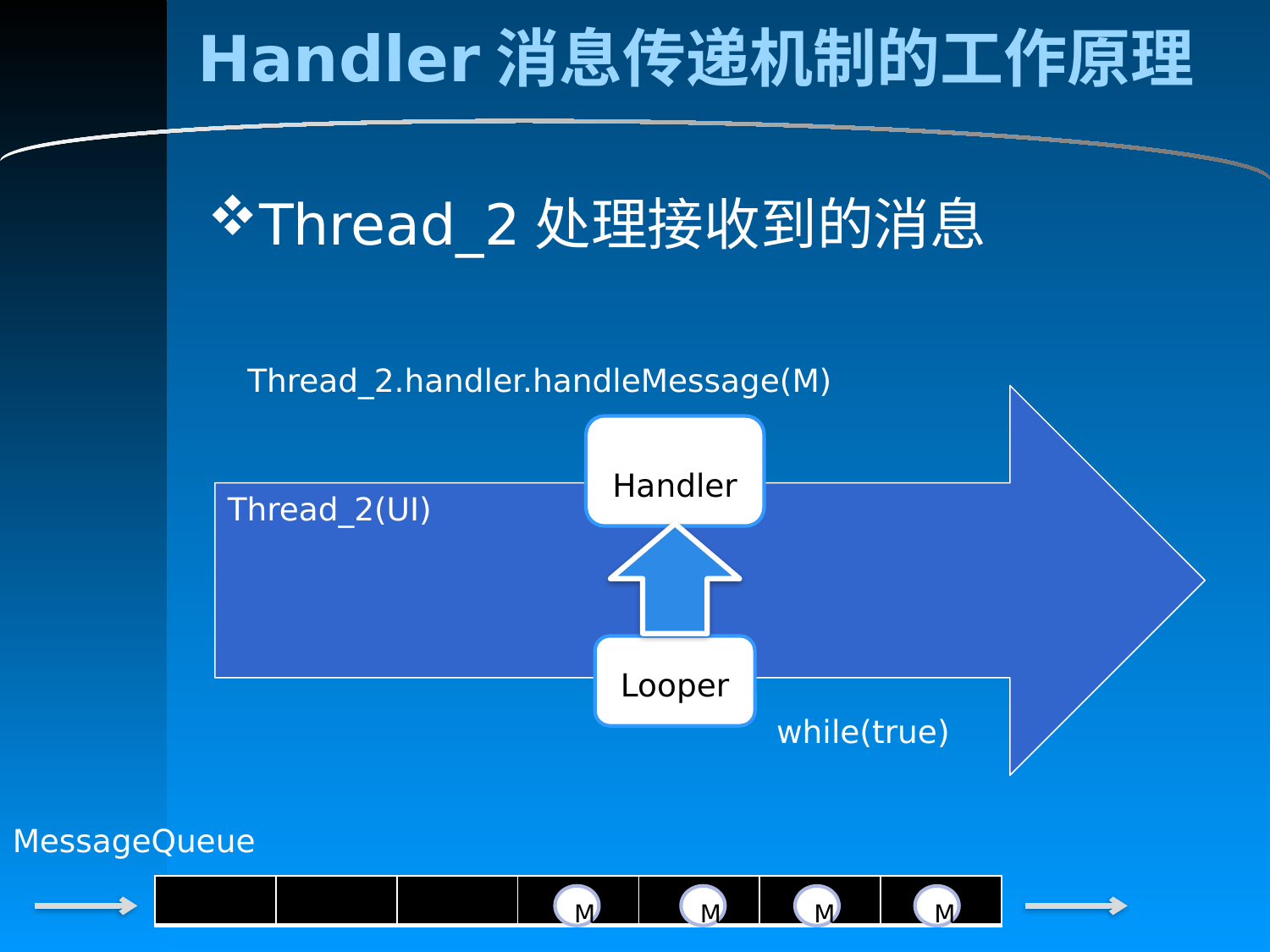

# Handler消息传递机制的工作原理
Thread_2处理接收到的消息
Thread_2.handler.handleMessage(M)
Thread_2(UI)
Handler

Looper
while(true)
MessageQueue
|  |  |  |  |  |  |  |
| --- | --- | --- | --- | --- | --- | --- |
M
M
M
M